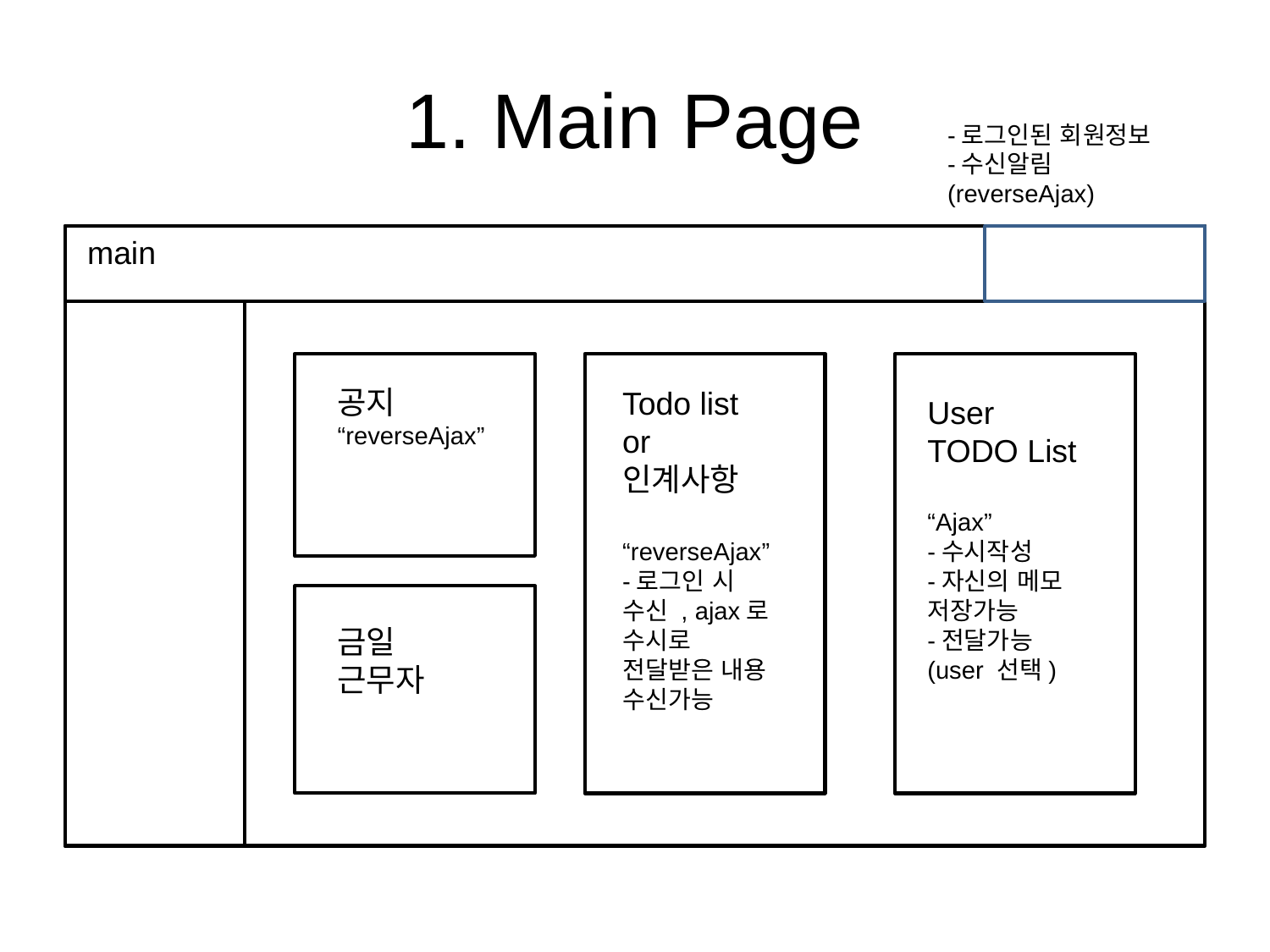

# 1. Main Page
-로그인된 회원정보
-수신알림(reverseAjax)

main

공지
“reverseAjax”
Todo list
or
인계사항
“reverseAjax”
-로그인 시 수신 , ajax로 수시로 전달받은 내용 수신가능
User TODO List
“Ajax”
-수시작성
-자신의 메모 저장가능
-전달가능(user 선택)

금일
근무자